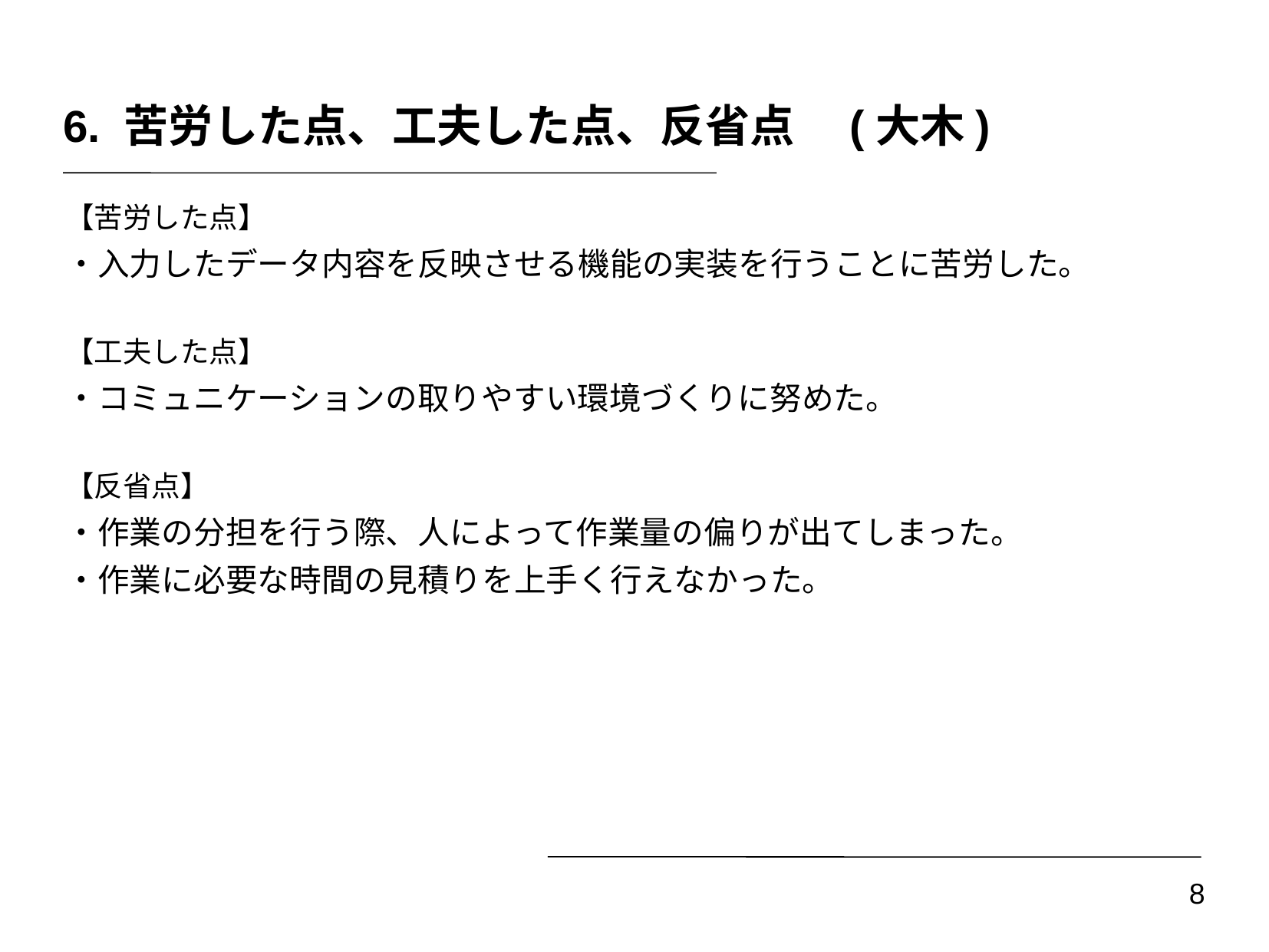

6. 苦労した点、工夫した点、反省点　(大木)
【苦労した点】
・入力したデータ内容を反映させる機能の実装を行うことに苦労した。

【工夫した点】
・コミュニケーションの取りやすい環境づくりに努めた。

【反省点】
・作業の分担を行う際、人によって作業量の偏りが出てしまった。
・作業に必要な時間の見積りを上手く行えなかった。

8